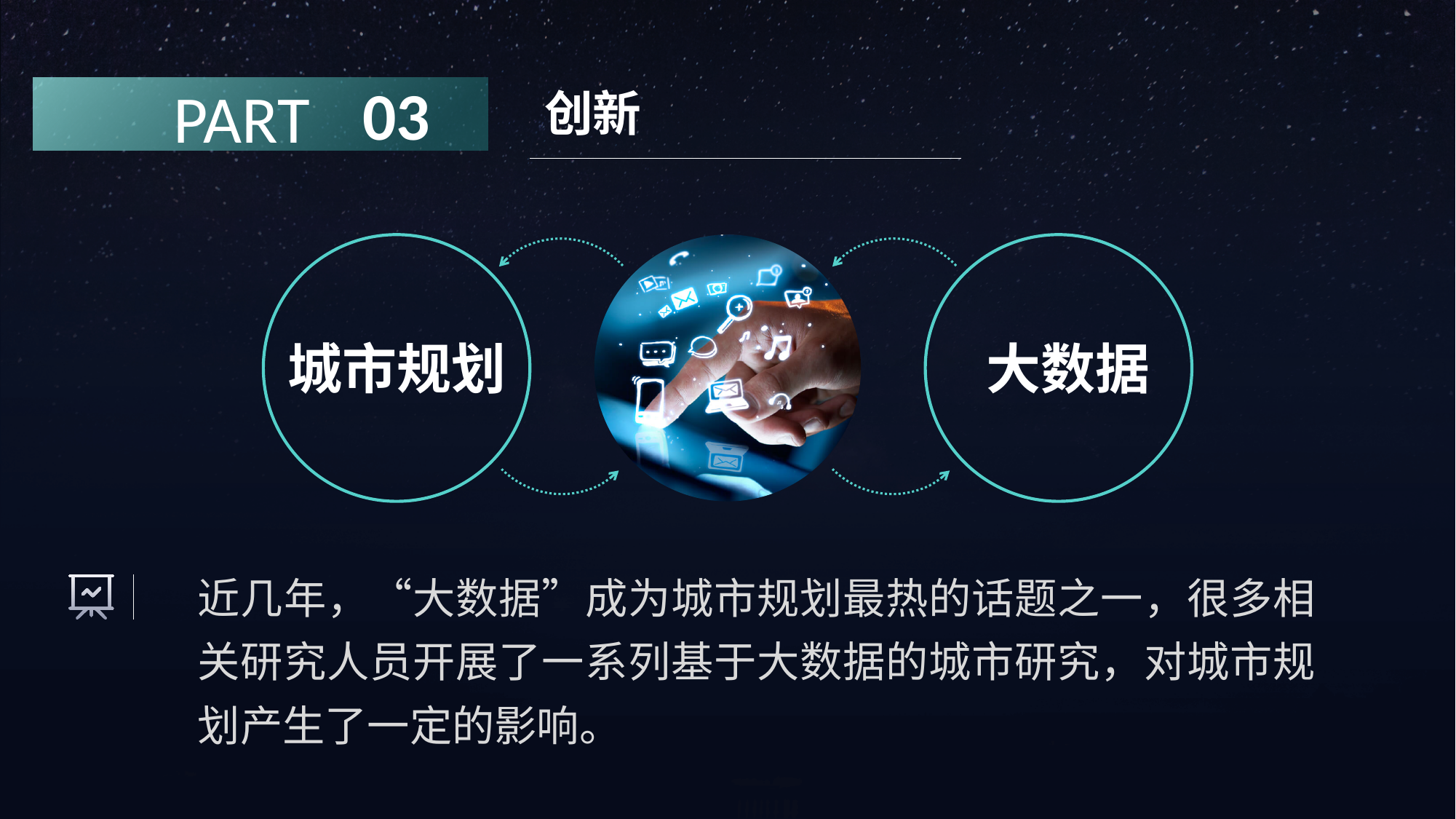

03
PART

创新

城市规划
大数据
近几年，“大数据”成为城市规划最热的话题之一，很多相关研究人员开展了一系列基于大数据的城市研究，对城市规划产生了一定的影响。